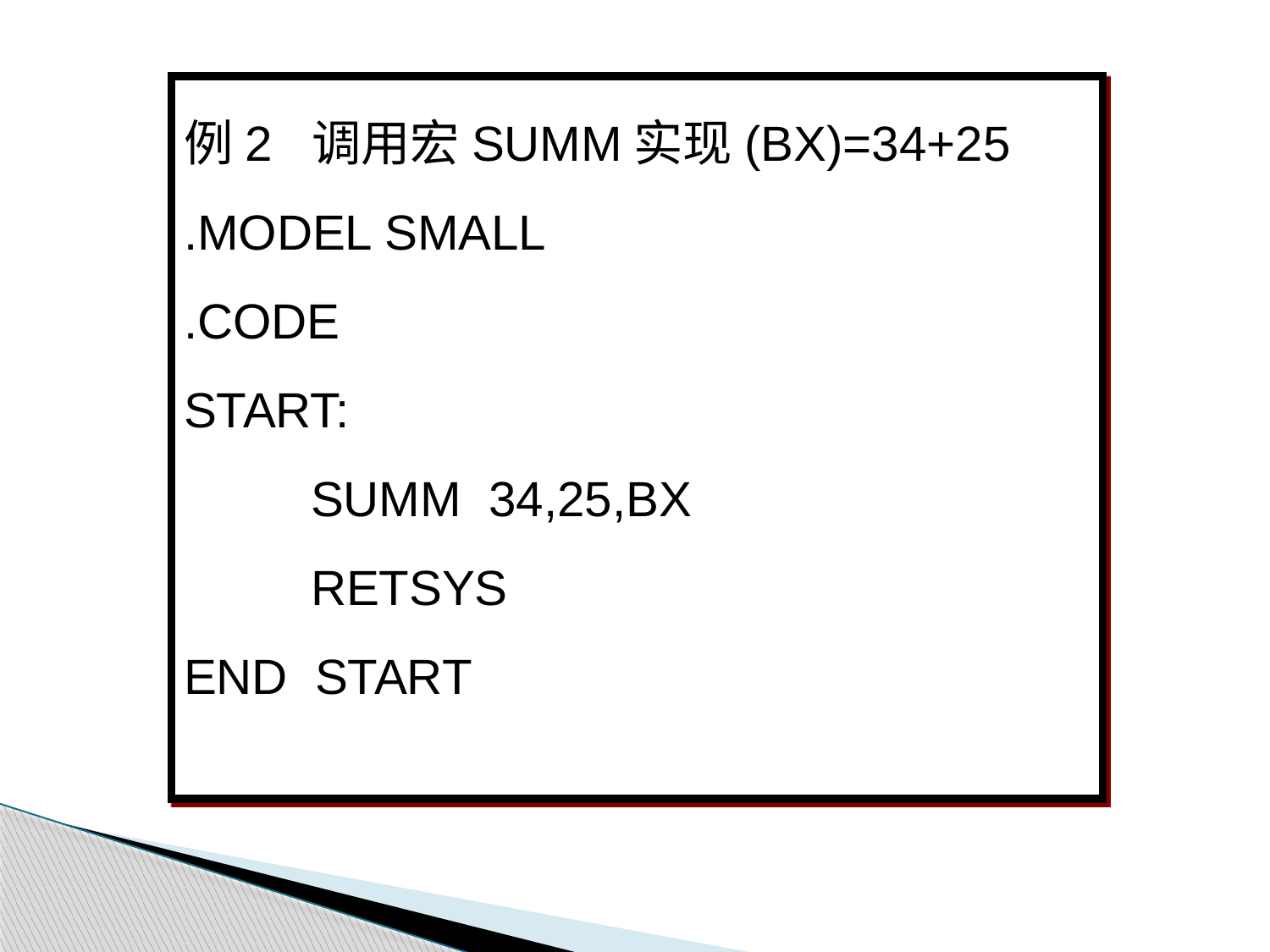

例2  调用宏SUMM实现(BX)=34+25
.MODEL SMALL
.CODE
START:
	SUMM  34,25,BX
	RETSYS
END  START